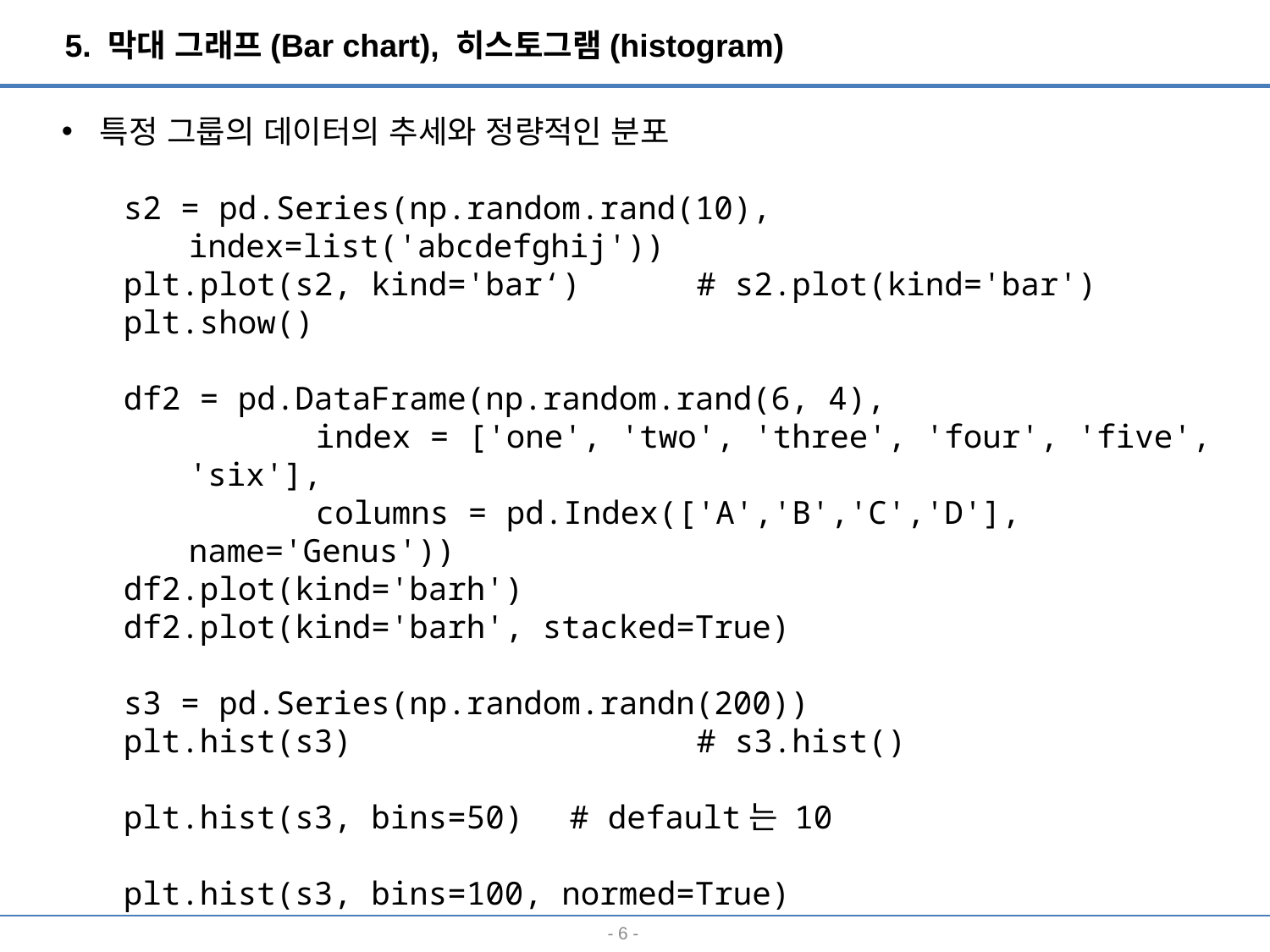

5. 막대 그래프(Bar chart), 히스토그램(histogram)
특정 그룹의 데이터의 추세와 정량적인 분포

s2 = pd.Series(np.random.rand(10), index=list('abcdefghij'))
plt.plot(s2, kind='bar‘)	# s2.plot(kind='bar')
plt.show()

df2 = pd.DataFrame(np.random.rand(6, 4),
		index = ['one', 'two', 'three', 'four', 'five', 'six'],
		columns = pd.Index(['A','B','C','D'], name='Genus'))
df2.plot(kind='barh')
df2.plot(kind='barh', stacked=True)

s3 = pd.Series(np.random.randn(200))
plt.hist(s3)			# s3.hist()

plt.hist(s3, bins=50)	# default는 10

plt.hist(s3, bins=100, normed=True)
- 6 -